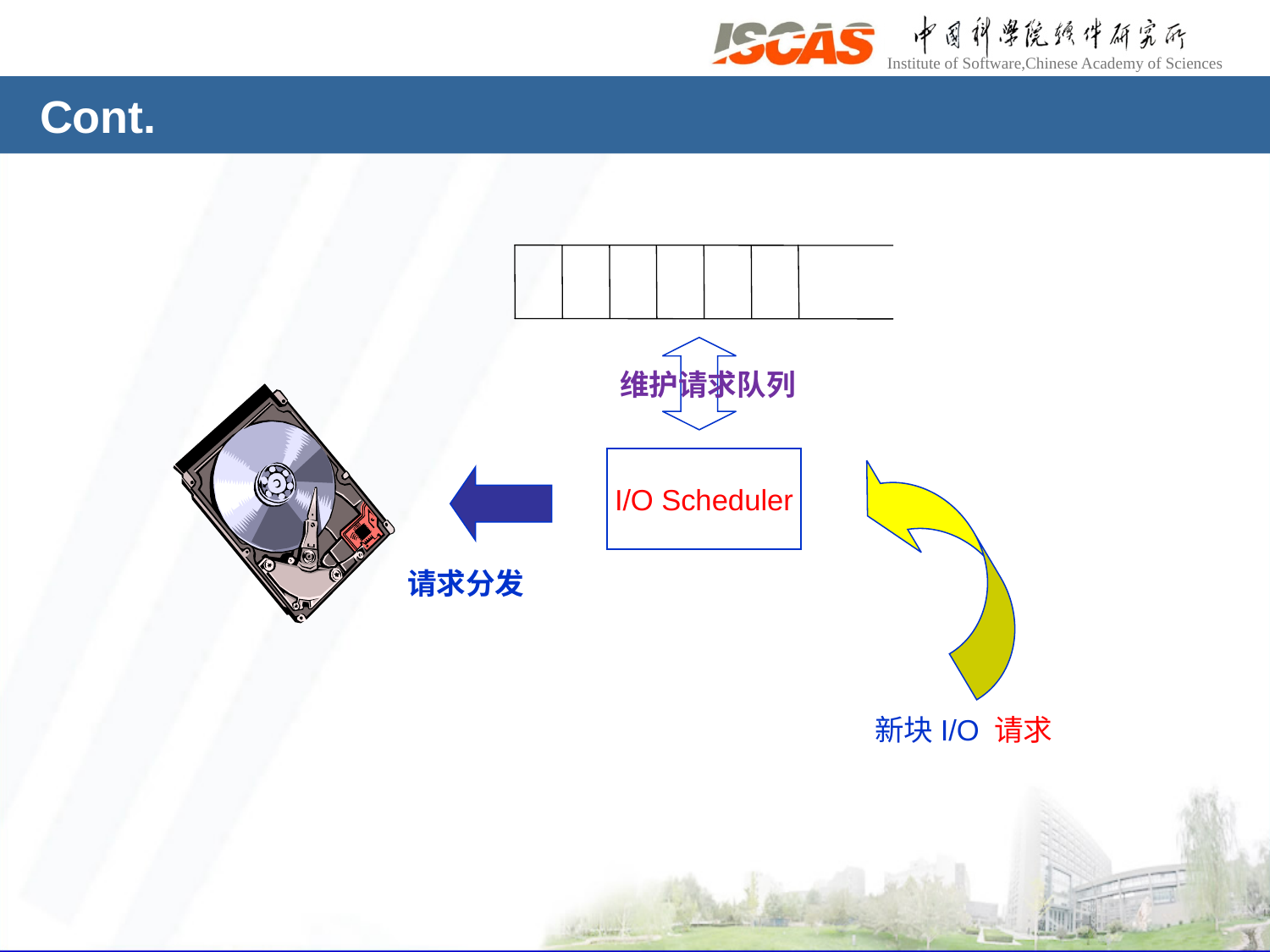

# Cont.

维护请求队列

I/O Scheduler

请求分发
新块I/O 请求